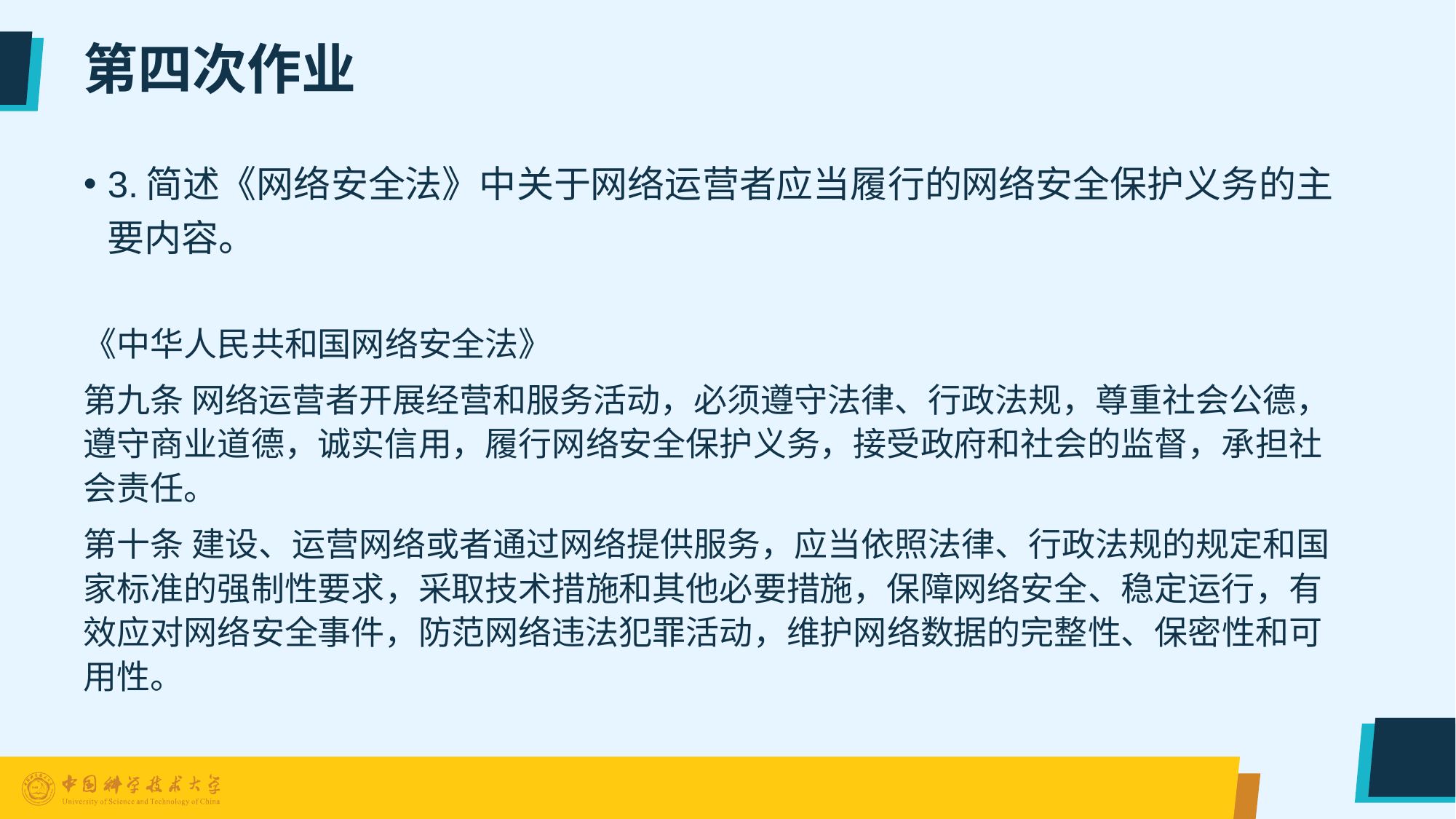

# 第四次作业
3.简述《网络安全法》中关于网络运营者应当履行的网络安全保护义务的主要内容。

《中华人民共和国网络安全法》
第九条 网络运营者开展经营和服务活动，必须遵守法律、行政法规，尊重社会公德，遵守商业道德，诚实信用，履行网络安全保护义务，接受政府和社会的监督，承担社会责任。
第十条 建设、运营网络或者通过网络提供服务，应当依照法律、行政法规的规定和国家标准的强制性要求，采取技术措施和其他必要措施，保障网络安全、稳定运行，有效应对网络安全事件，防范网络违法犯罪活动，维护网络数据的完整性、保密性和可用性。
22